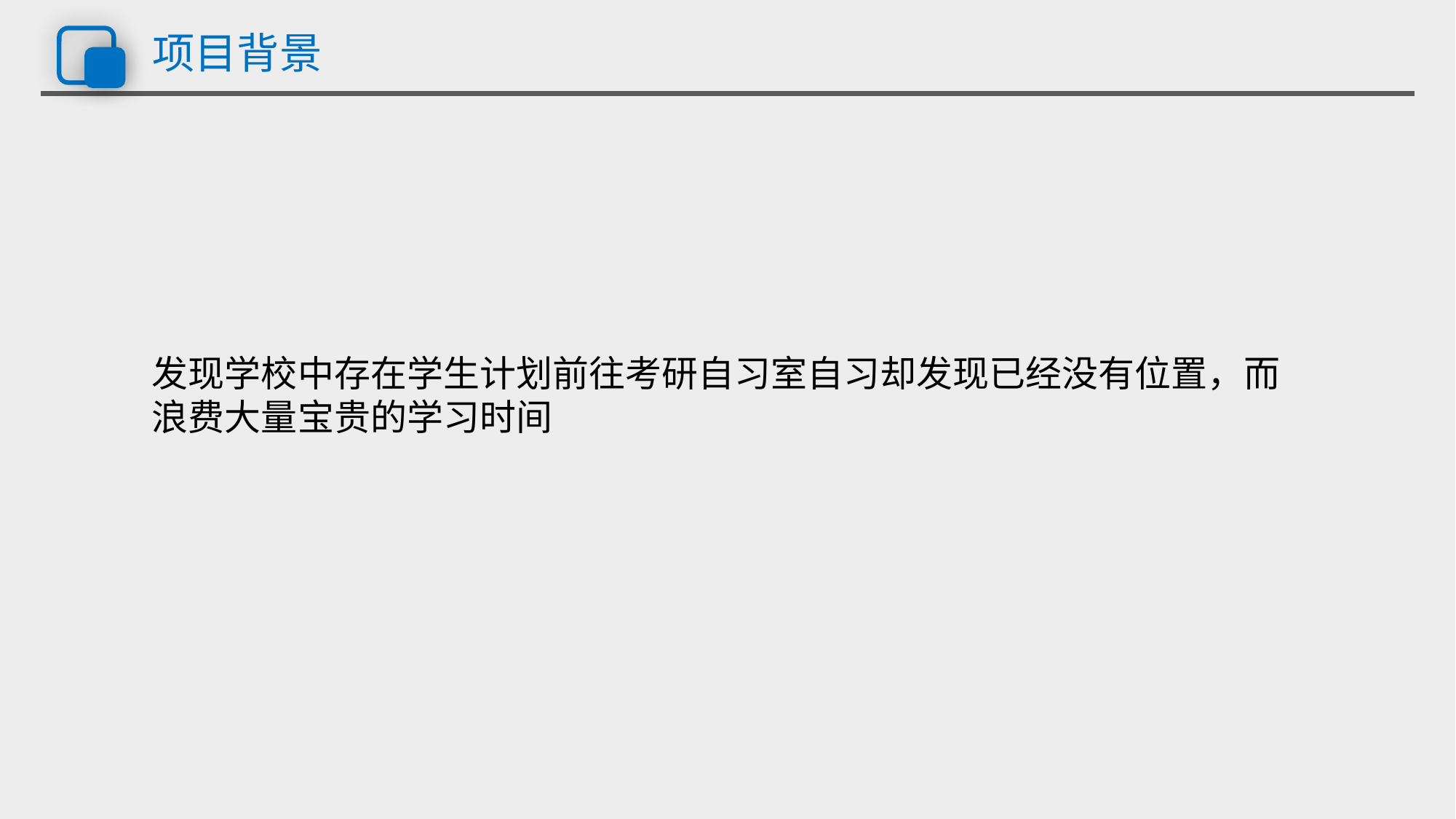

# 项目背景

发现学校中存在学生计划前往考研自习室自习却发现已经没有位置，而浪费大量宝贵的学习时间